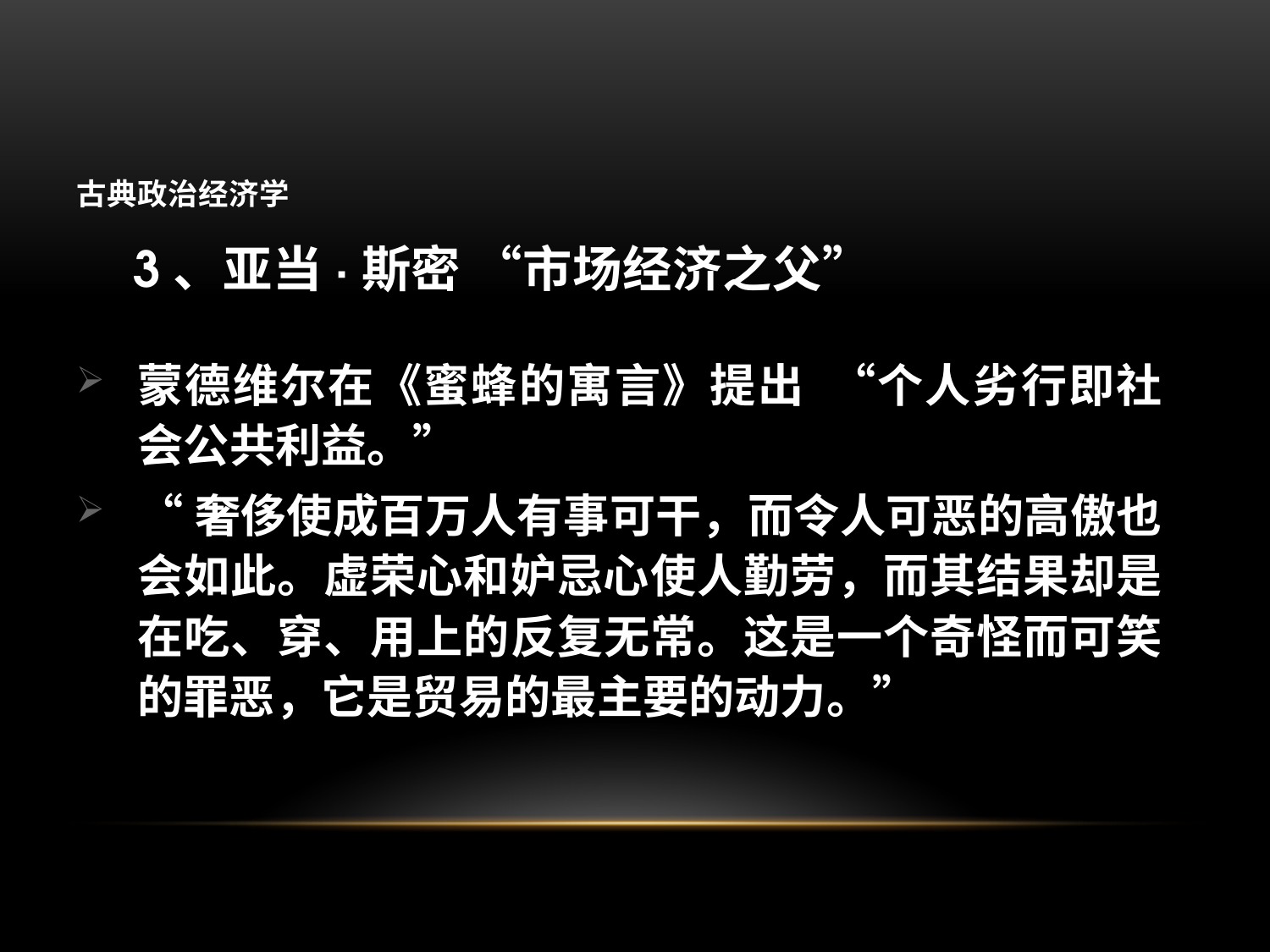

古典政治经济学
    3、亚当·斯密 “市场经济之父”
蒙德维尔在《蜜蜂的寓言》提出  “个人劣行即社会公共利益。”
“奢侈使成百万人有事可干，而令人可恶的高傲也会如此。虚荣心和妒忌心使人勤劳，而其结果却是在吃、穿、用上的反复无常。这是一个奇怪而可笑的罪恶，它是贸易的最主要的动力。”